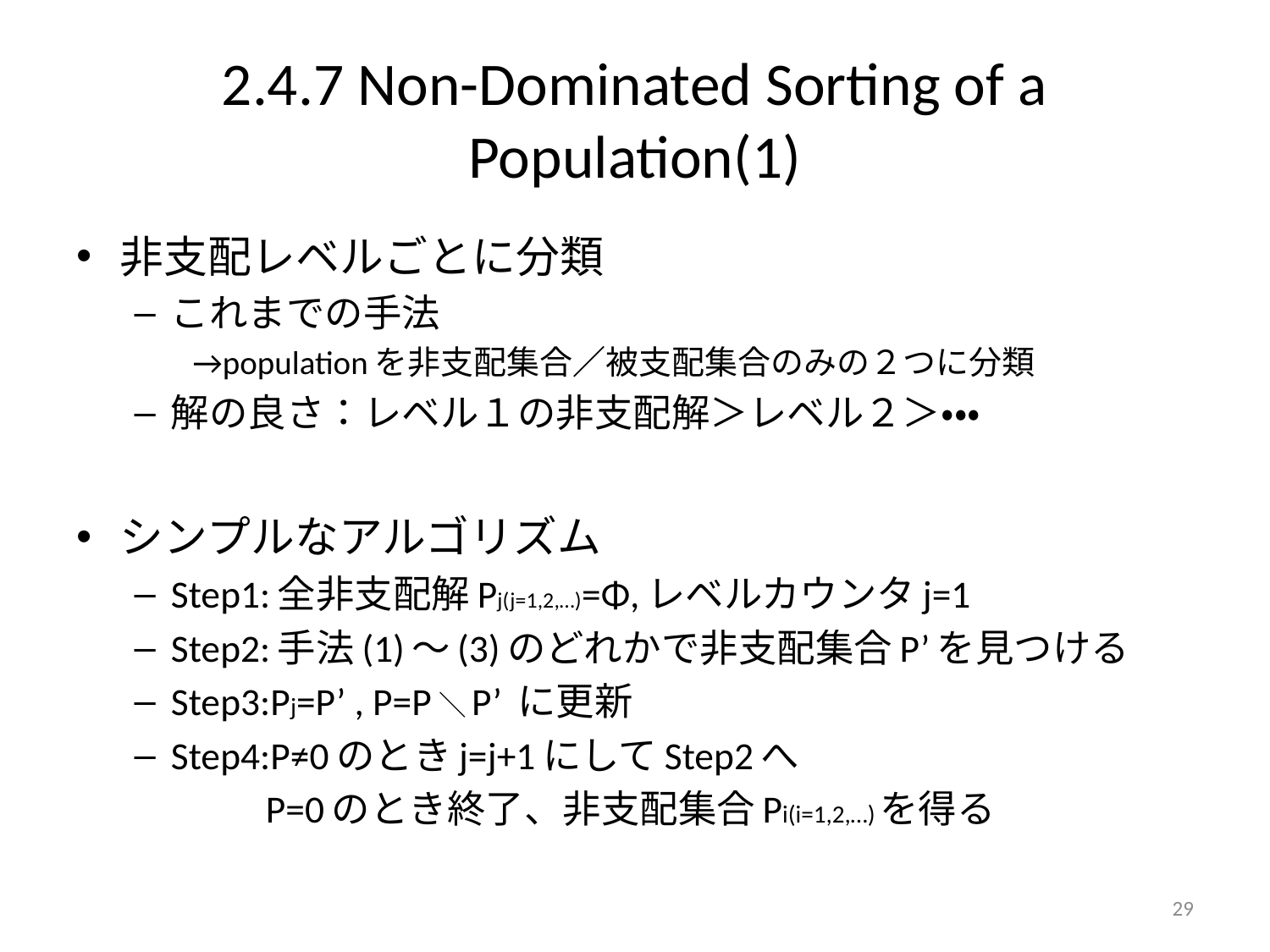

# 2.4.7 Non-Dominated Sorting of a Population(1)
非支配レベルごとに分類
これまでの手法
→populationを非支配集合／被支配集合のみの２つに分類
解の良さ：レベル１の非支配解＞レベル２＞・・・

シンプルなアルゴリズム
Step1:全非支配解Pj(j=1,2,…)=Φ,レベルカウンタj=1
Step2:手法(1)～(3)のどれかで非支配集合P’を見つける
Step3:Pj=P’ , P=P＼P’ に更新
Step4:P≠0のときj=j+1にしてStep2へ
　　　 P=0のとき終了、非支配集合Pi(i=1,2,…)を得る
29